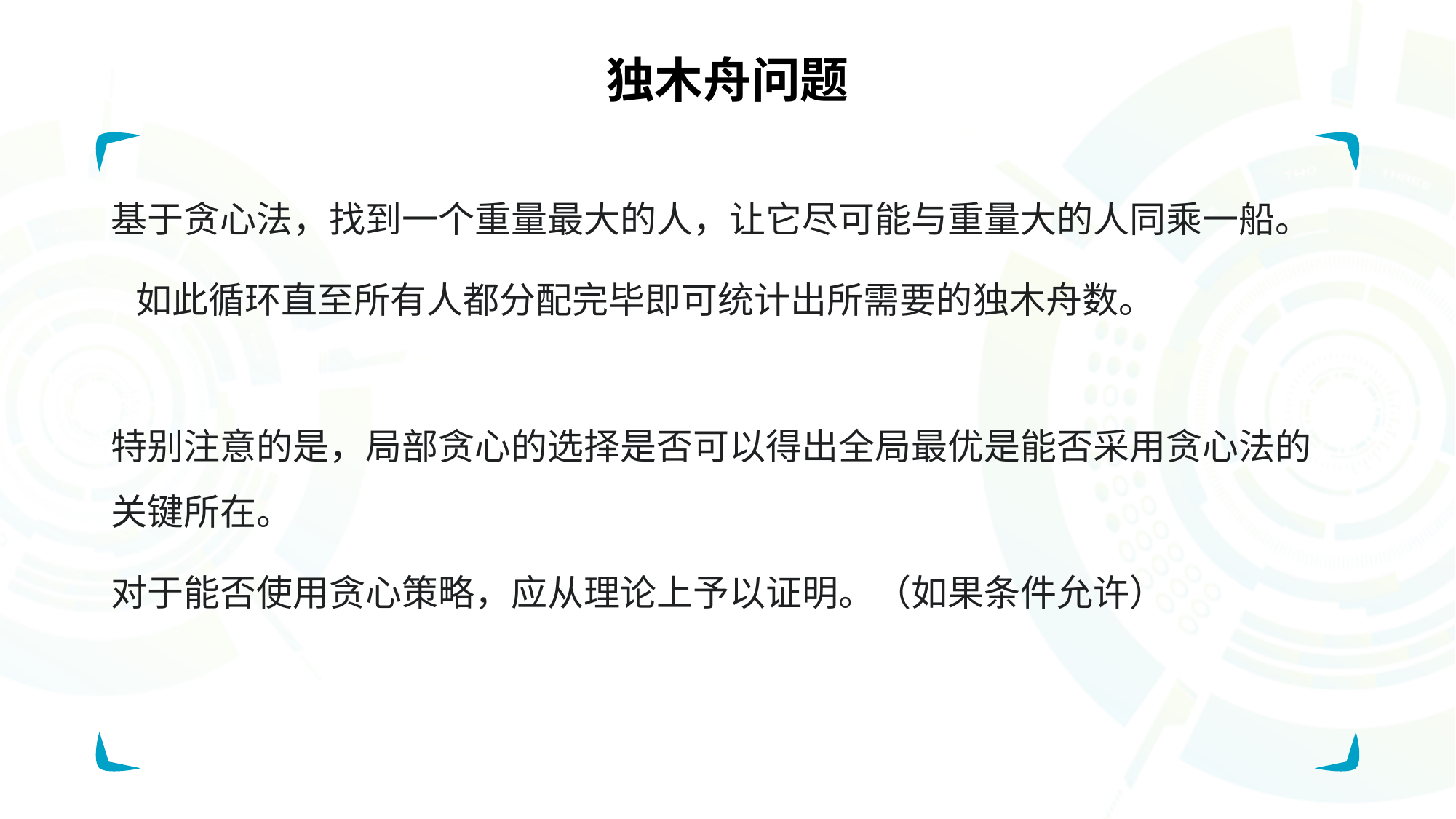

# 独木舟问题

基于贪心法，找到一个重量最大的人，让它尽可能与重量大的人同乘一船。
  如此循环直至所有人都分配完毕即可统计出所需要的独木舟数。
特别注意的是，局部贪心的选择是否可以得出全局最优是能否采用贪心法的关键所在。
对于能否使用贪心策略，应从理论上予以证明。（如果条件允许）